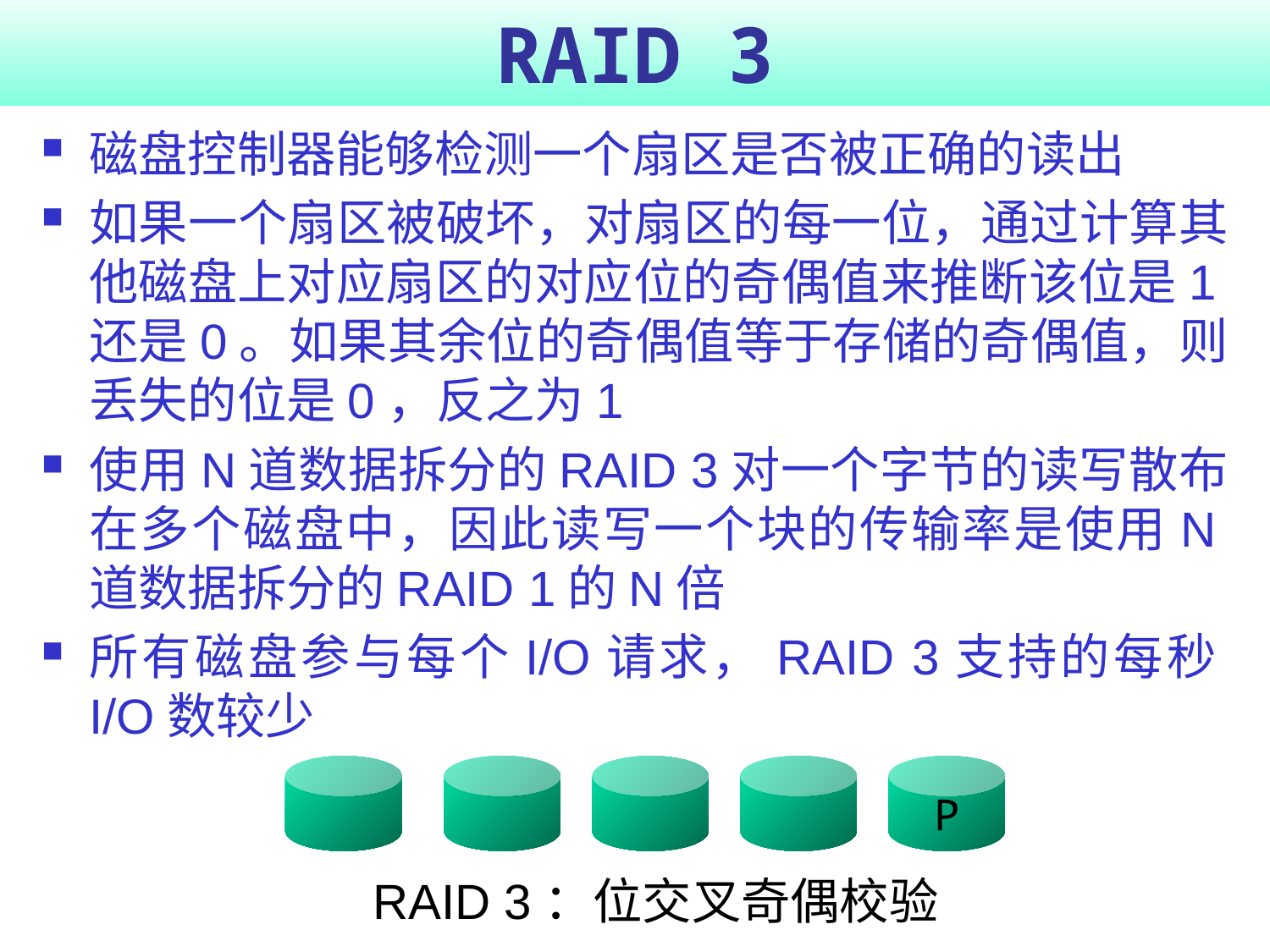

# RAID 3
磁盘控制器能够检测一个扇区是否被正确的读出
如果一个扇区被破坏，对扇区的每一位，通过计算其他磁盘上对应扇区的对应位的奇偶值来推断该位是1还是0。如果其余位的奇偶值等于存储的奇偶值，则丢失的位是0，反之为1
使用N道数据拆分的RAID 3对一个字节的读写散布在多个磁盘中，因此读写一个块的传输率是使用N道数据拆分的RAID 1的N倍
所有磁盘参与每个I/O请求，RAID 3支持的每秒I/O数较少

P
RAID 3：位交叉奇偶校验